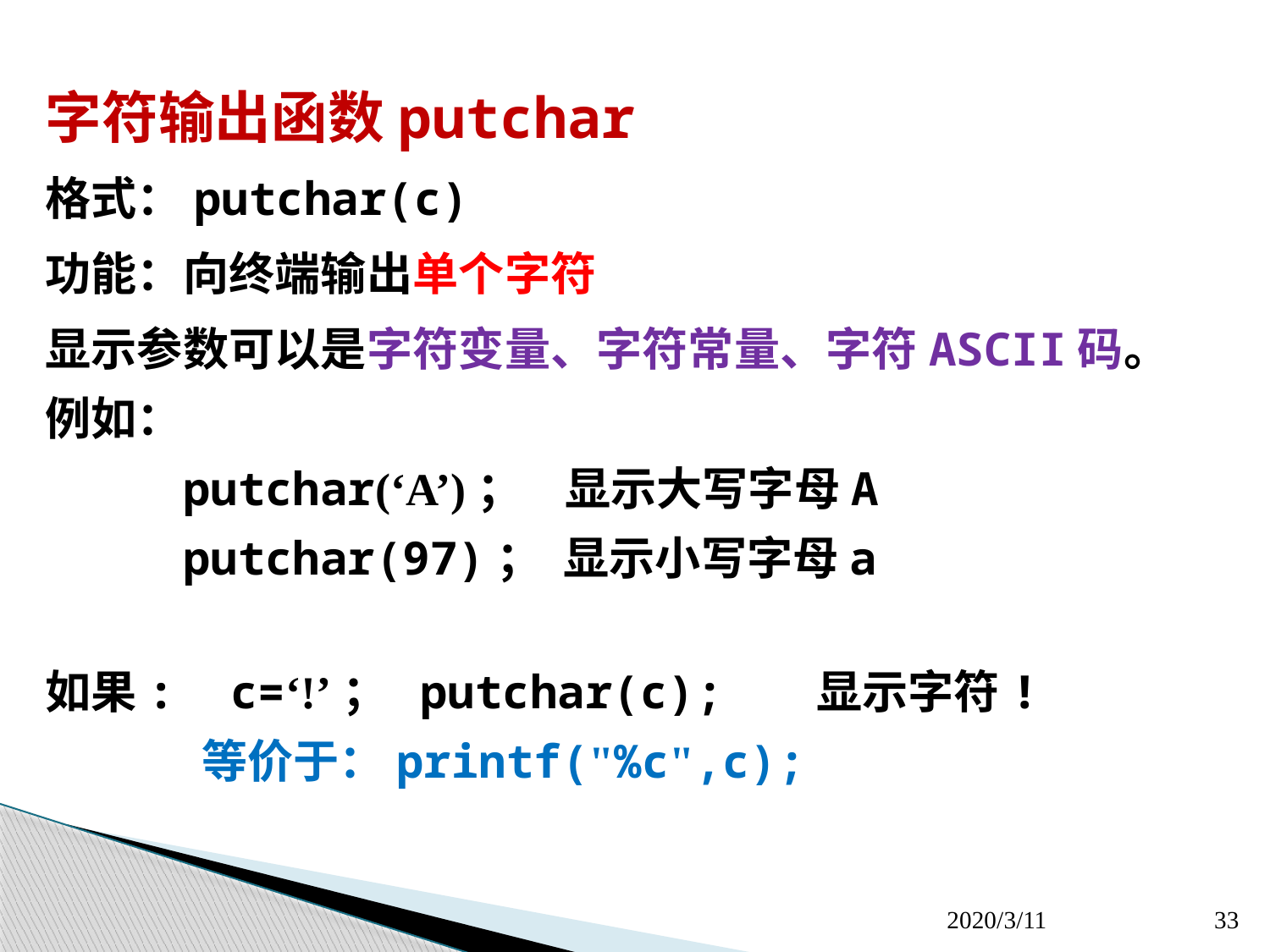

字符输出函数putchar
格式：putchar(c)
功能：向终端输出单个字符
显示参数可以是字符变量、字符常量、字符ASCII码。
例如：
     putchar(‘A’)；    显示大写字母A
     putchar(97)；  显示小写字母a

如果:  c=‘!’；  putchar(c);   显示字符!
              等价于：printf("%c",c);

2020/3/11
33